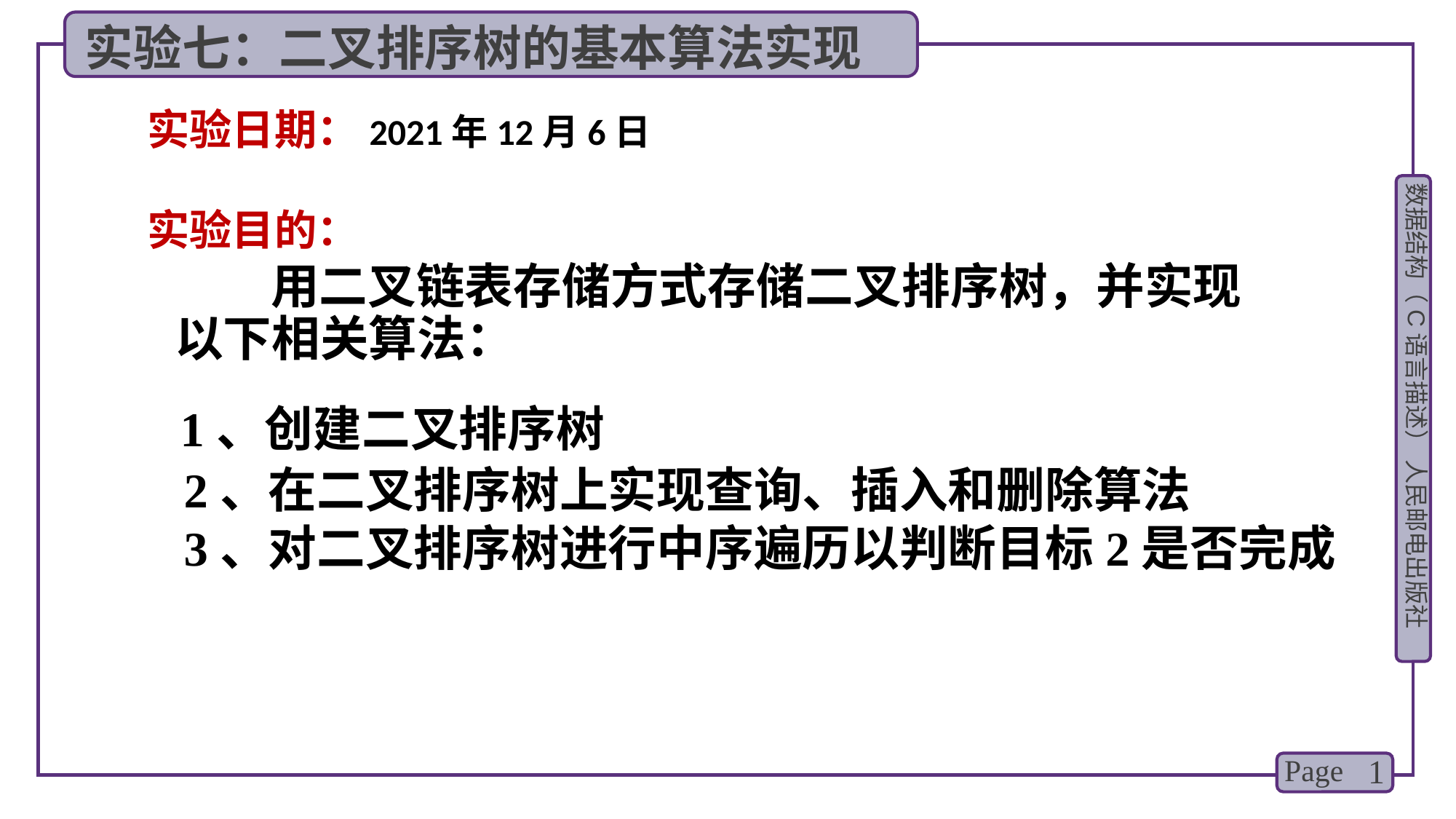

实验七：二叉排序树的基本算法实现
实验日期：2021年12月6日

实验目的：
              用二叉链表存储方式存储二叉排序树，并实现以下相关算法：

   1、创建二叉排序树
    2、在二叉排序树上实现查询、插入和删除算法
    3、对二叉排序树进行中序遍历以判断目标2是否完成